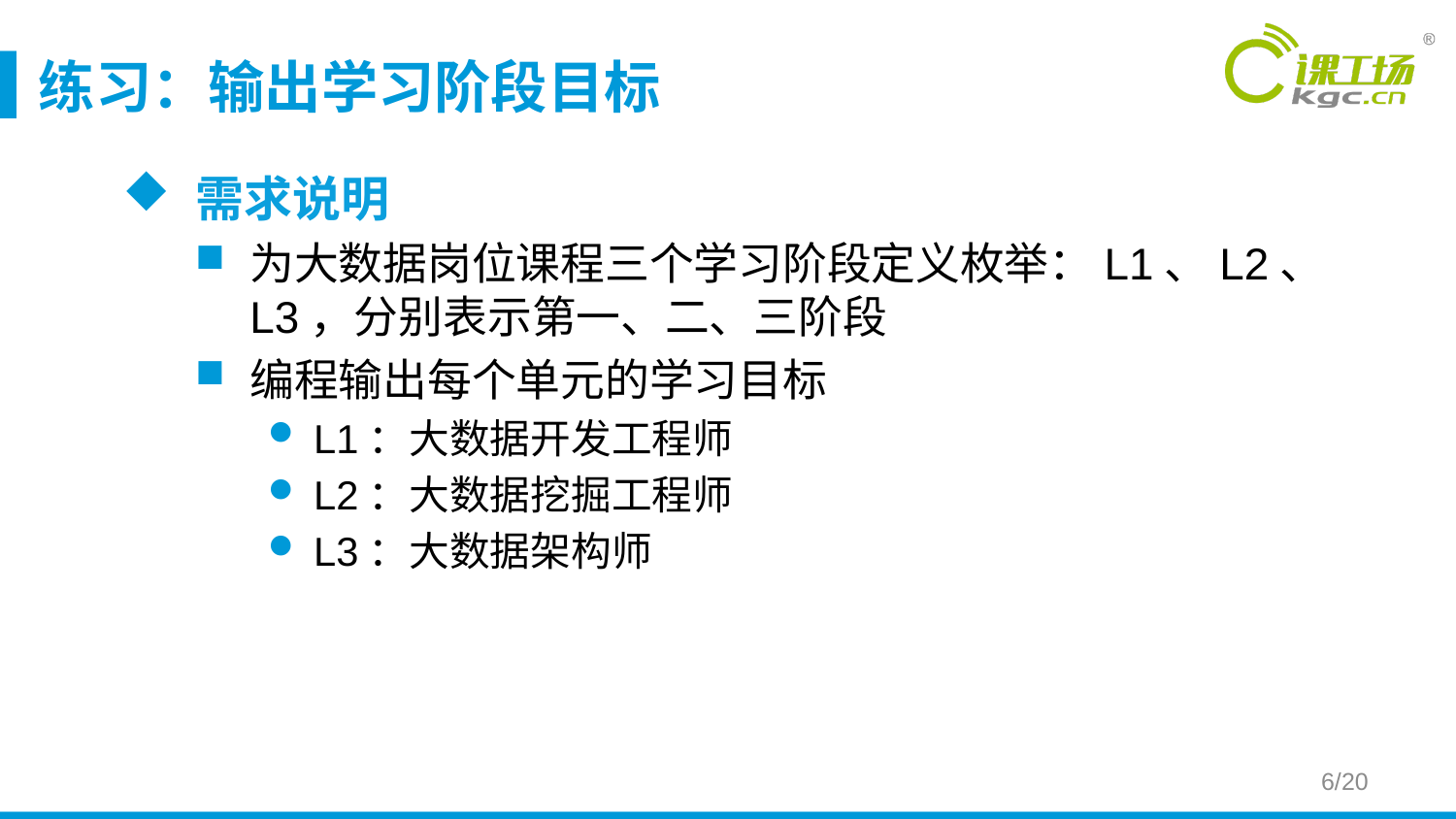

# 练习：输出学习阶段目标
需求说明
为大数据岗位课程三个学习阶段定义枚举：L1、L2、L3，分别表示第一、二、三阶段
编程输出每个单元的学习目标
L1：大数据开发工程师
L2：大数据挖掘工程师
L3：大数据架构师

6/20